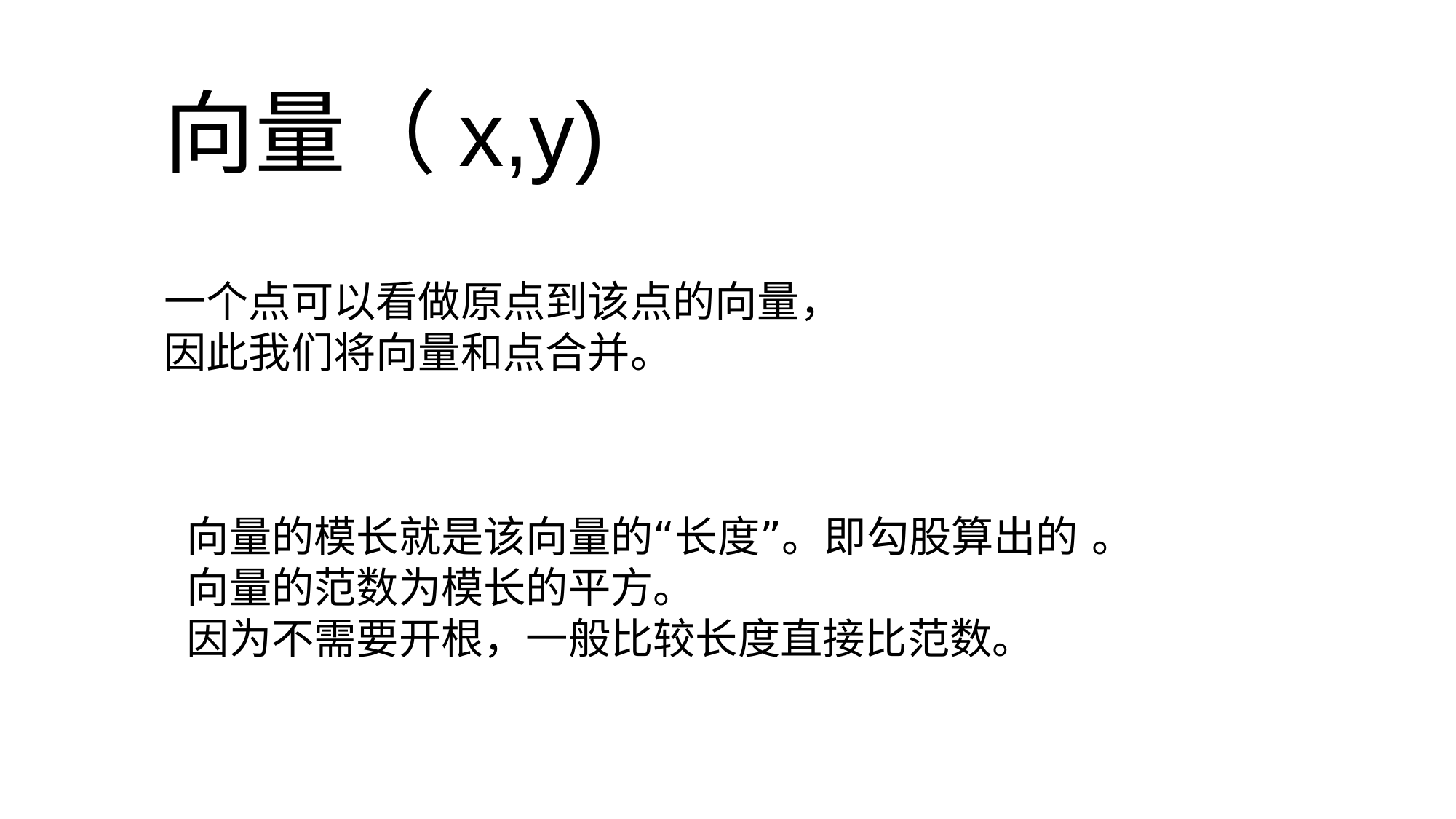

向量（x,y)

一个点可以看做原点到该点的向量，
因此我们将向量和点合并。
向量的模长就是该向量的“长度”。即勾股算出的 。
向量的范数为模长的平方。
因为不需要开根，一般比较长度直接比范数。